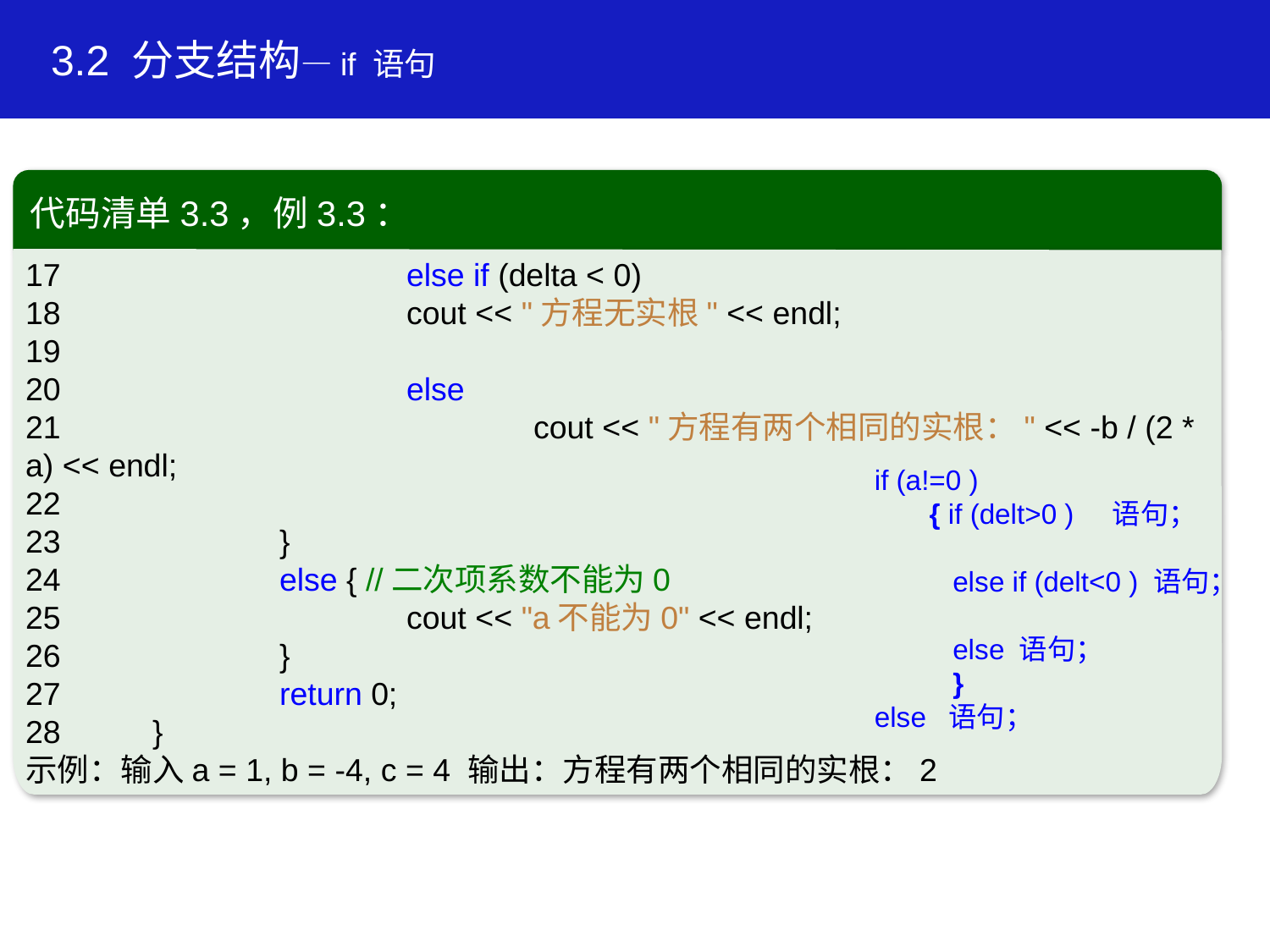

# 3.2 分支结构—if 语句
代码清单3.3，例3.3：
17 			else if (delta < 0)
18 			cout << "方程无实根" << endl;
19
20 			else
21 				cout << "方程有两个相同的实根：" << -b / (2 * a) << endl;
22
23 		}
24 		else { //二次项系数不能为0
25 			cout << "a不能为0" << endl;
26 		}
27 		return 0;
28 	}
示例：输入a = 1, b = -4, c = 4 输出：方程有两个相同的实根：2
if (a!=0 )
       { if (delt>0 )    语句；

          else if (delt<0 ) 语句；

          else 语句；
          }
else  语句；

19